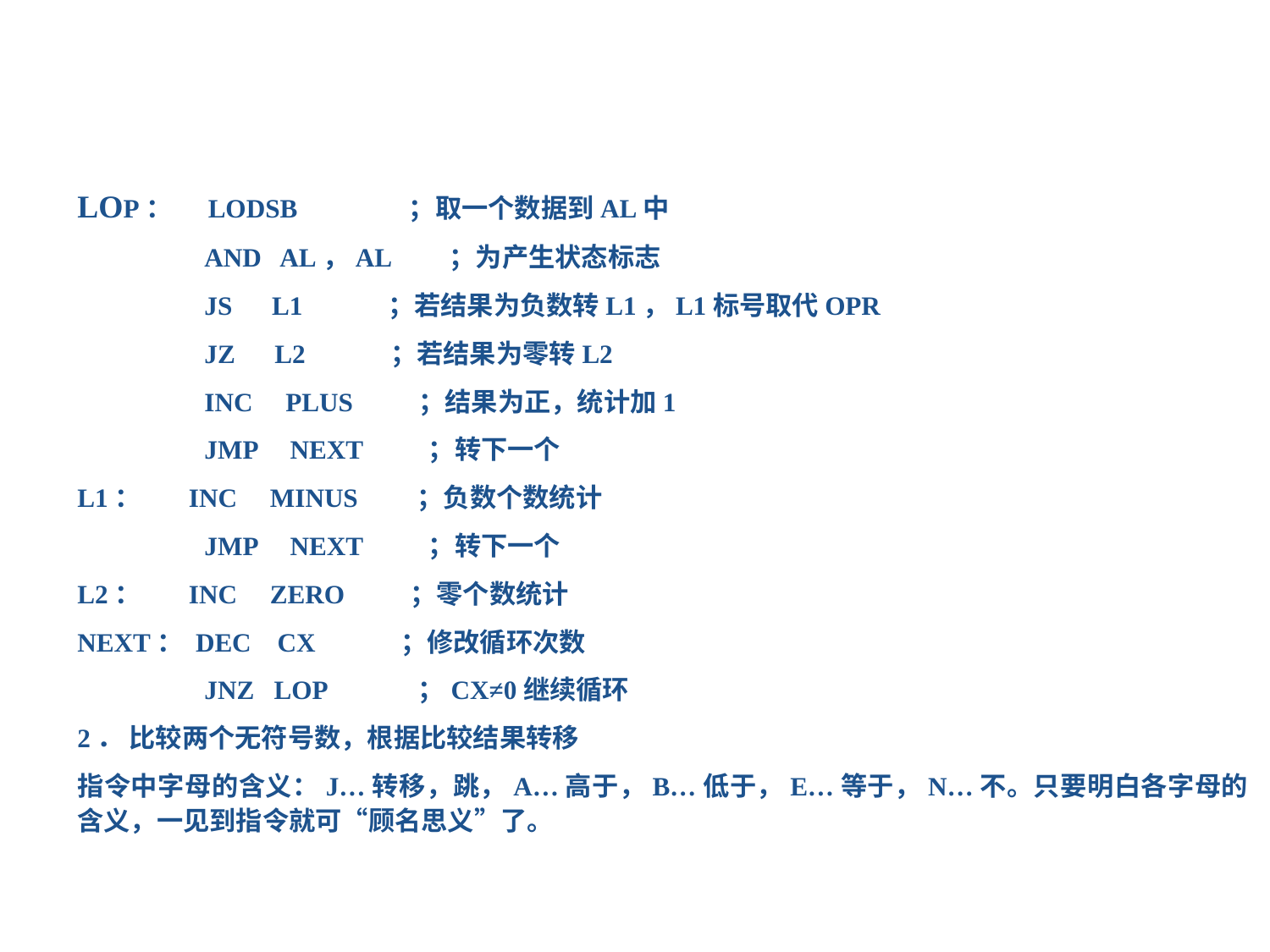

LOP：     LODSB                ；取一个数据到AL中
	AND   AL，AL        ；为产生状态标志
	JS      L1            ；若结果为负数转L1，L1标号取代OPR
	JZ      L2            ；若结果为零转L2
	INC     PLUS         ；结果为正，统计加1
	JMP     NEXT         ；转下一个
L1：       INC     MINUS        ；负数个数统计
	JMP     NEXT         ；转下一个
L2：       INC     ZERO         ；零个数统计
NEXT： DEC    CX            ；修改循环次数
	JNZ   LOP             ；CX≠0继续循环
2． 比较两个无符号数，根据比较结果转移
指令中字母的含义：J…转移，跳，A…高于，B…低于，E…等于，N…不。只要明白各字母的含义，一见到指令就可“顾名思义”了。